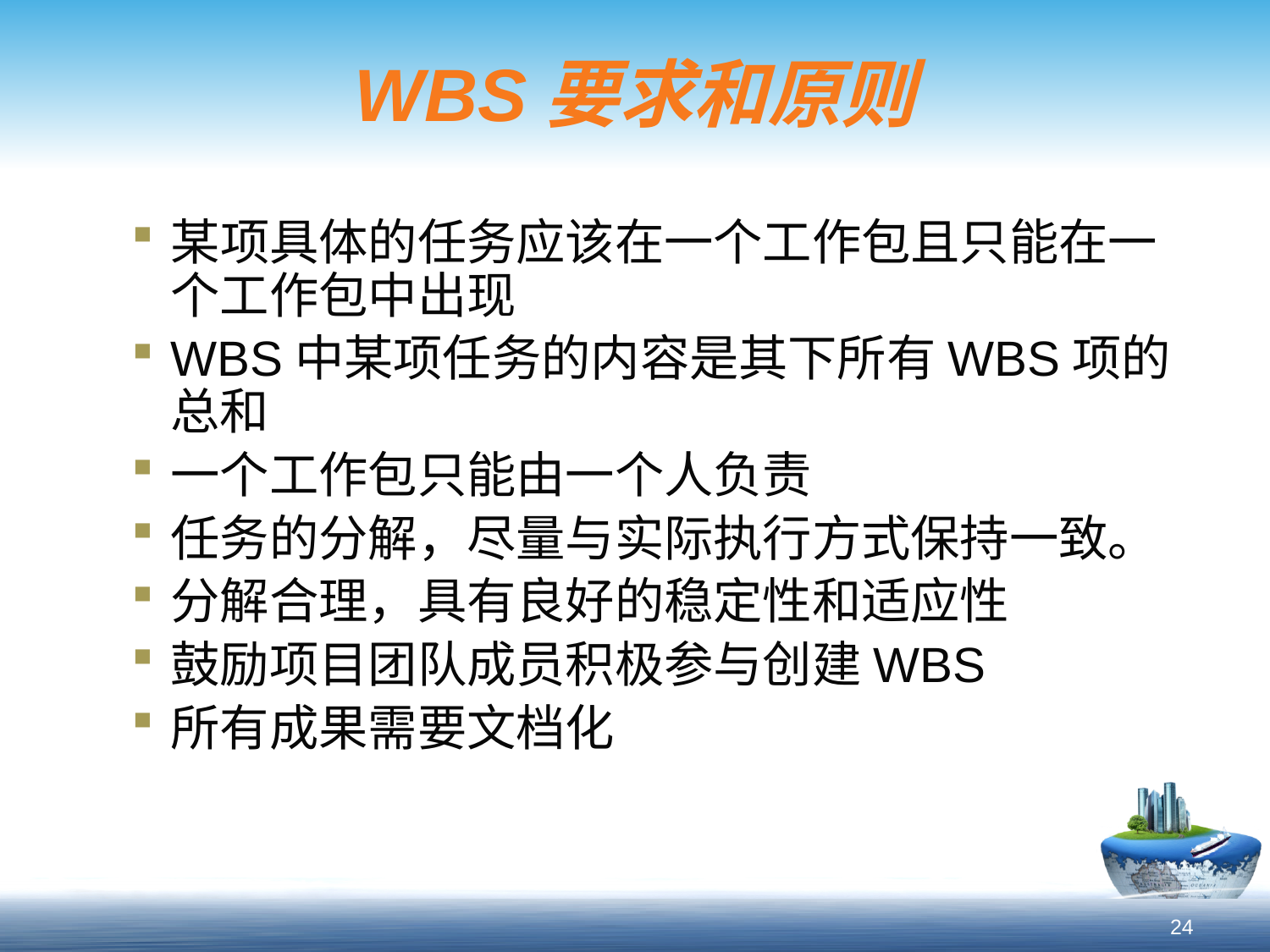

# WBS要求和原则
某项具体的任务应该在一个工作包且只能在一个工作包中出现
WBS中某项任务的内容是其下所有WBS项的总和
一个工作包只能由一个人负责
任务的分解，尽量与实际执行方式保持一致。
分解合理，具有良好的稳定性和适应性
鼓励项目团队成员积极参与创建WBS
所有成果需要文档化

24